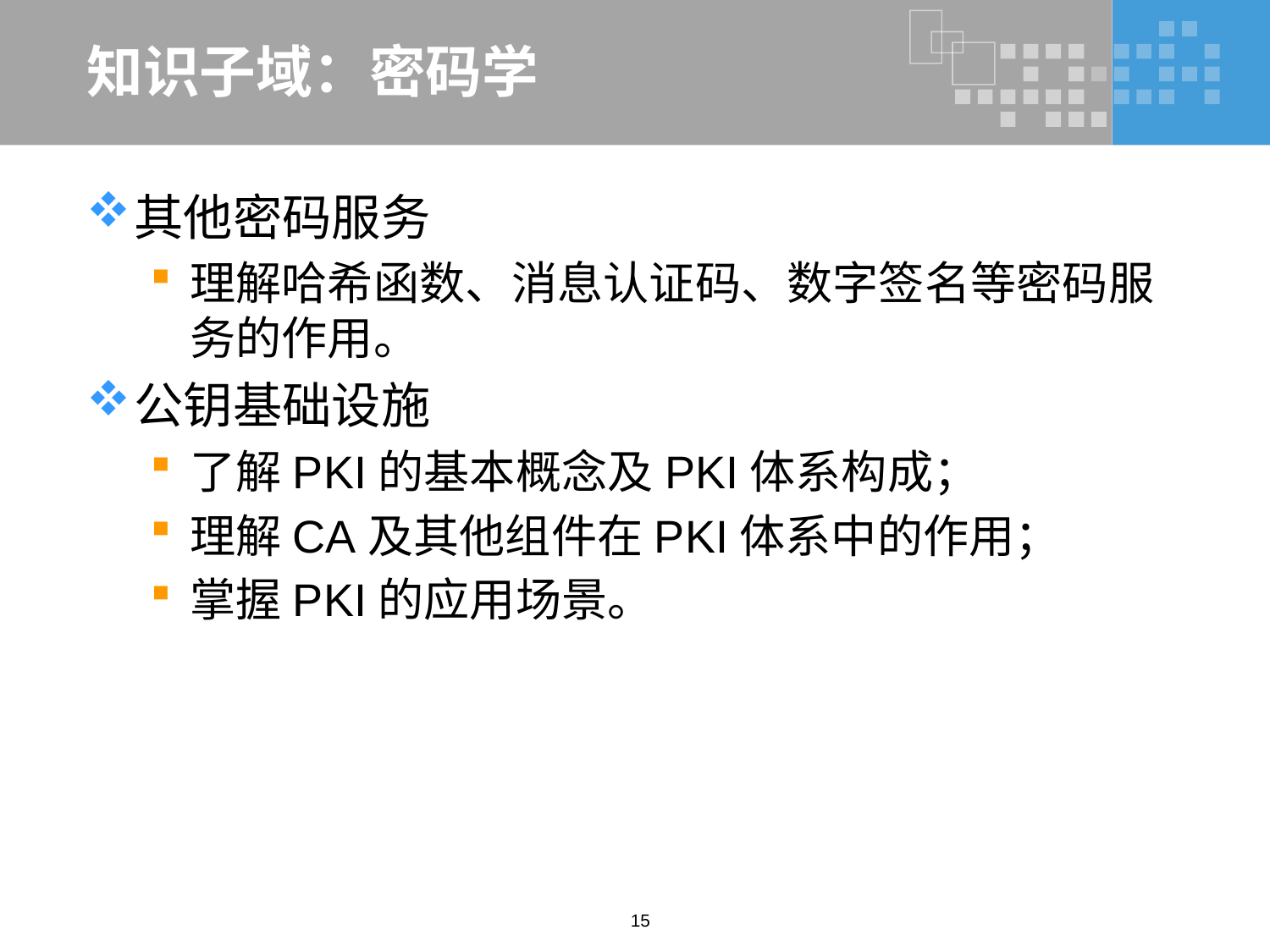

# 知识子域：密码学
其他密码服务
理解哈希函数、消息认证码、数字签名等密码服务的作用。
公钥基础设施
了解PKI的基本概念及PKI体系构成；
理解CA及其他组件在PKI体系中的作用；
掌握PKI的应用场景。

15